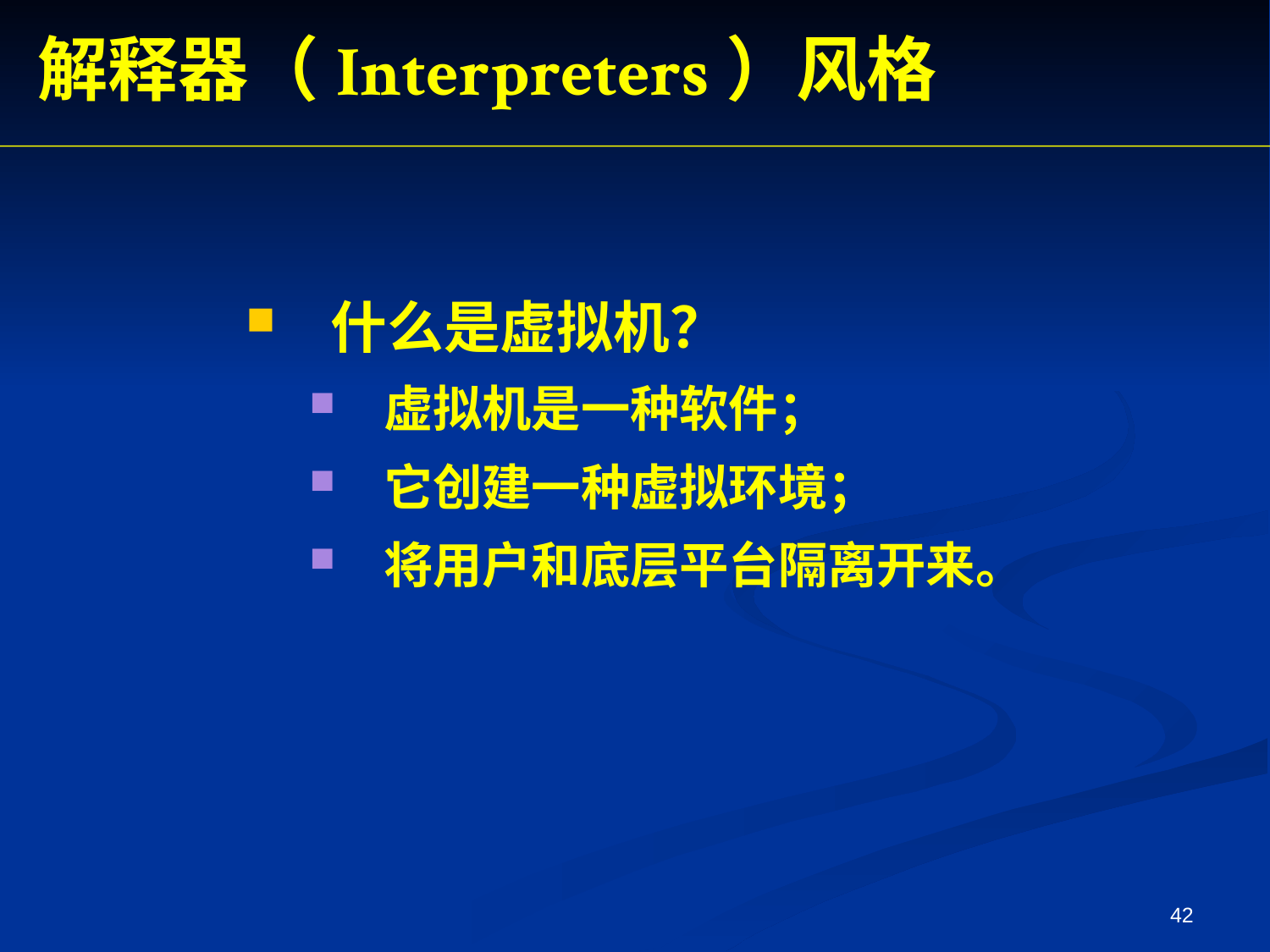

解释器（Interpreters）风格

什么是虚拟机？
虚拟机是一种软件；
它创建一种虚拟环境；
将用户和底层平台隔离开来。
42